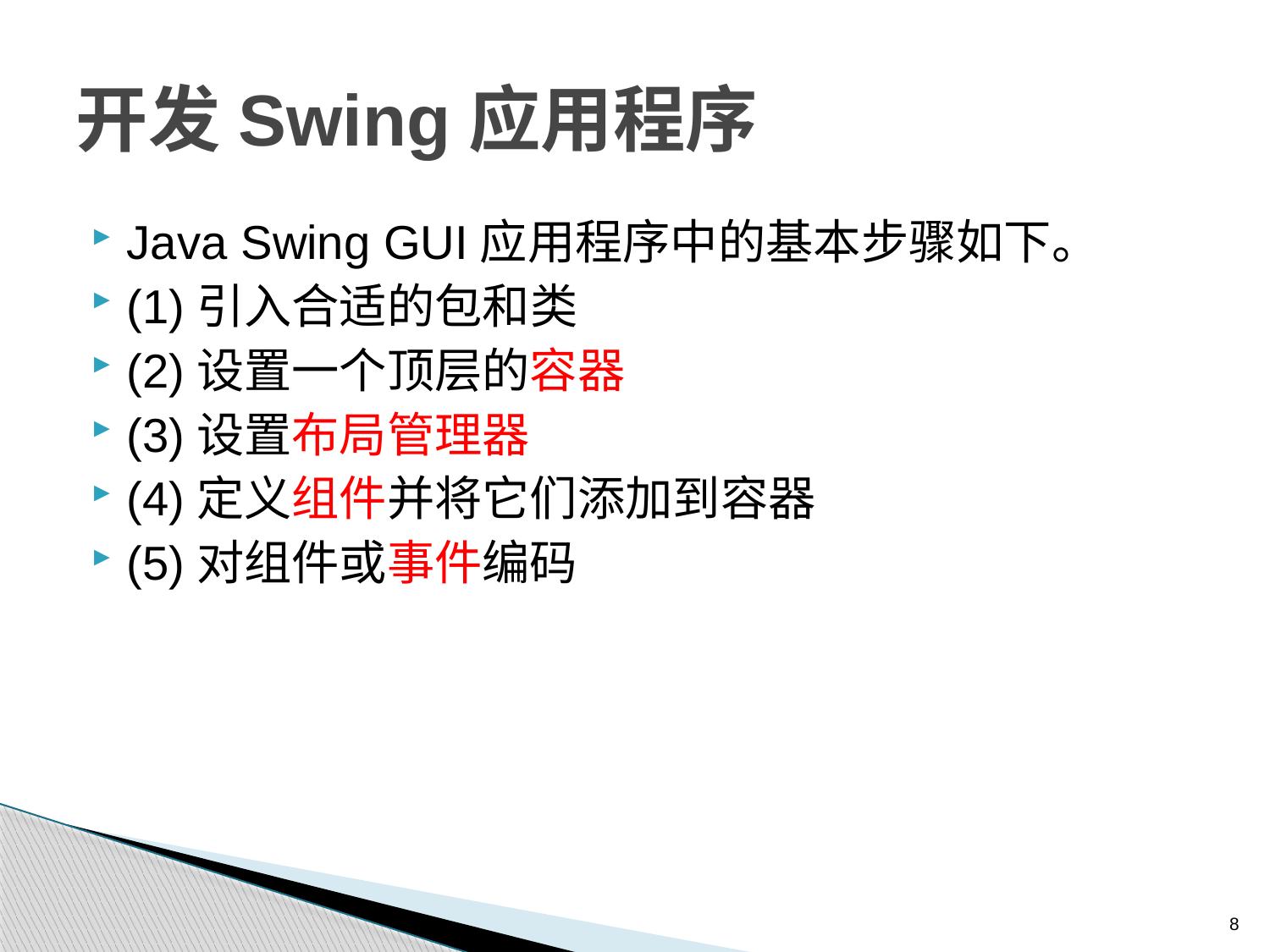

# 开发Swing应用程序
Java Swing GUI应用程序中的基本步骤如下。
(1)引入合适的包和类
(2)设置一个顶层的容器
(3)设置布局管理器
(4)定义组件并将它们添加到容器
(5)对组件或事件编码

8